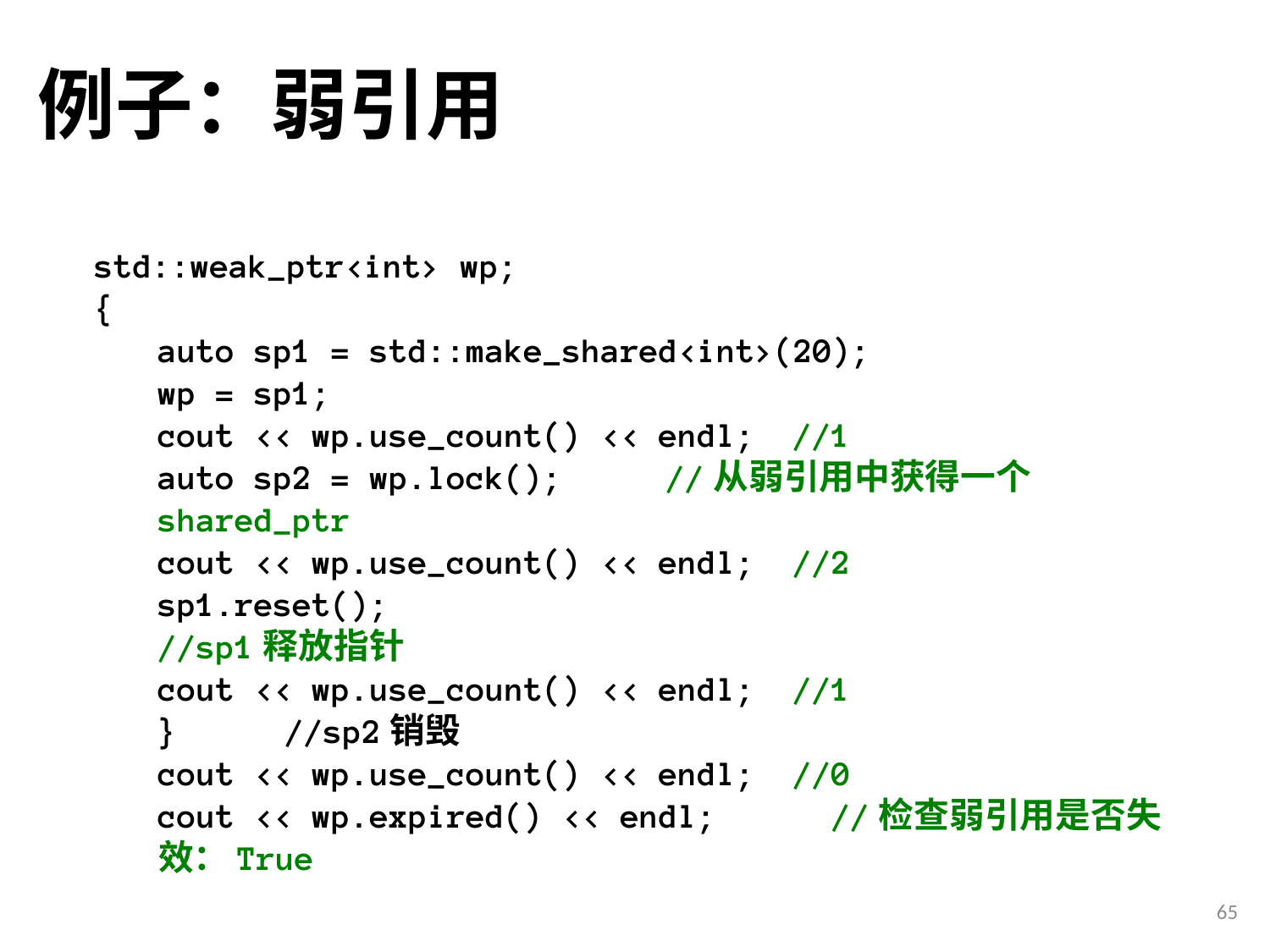

# 例子：弱引用
std::weak_ptr<int> wp;
{
auto sp1 = std::make_shared<int>(20);
wp = sp1;
cout << wp.use_count() << endl;	//1
auto sp2 = wp.lock();	//从弱引用中获得一个shared_ptr
cout << wp.use_count() << endl;	//2
sp1.reset();							//sp1释放指针
cout << wp.use_count() << endl;	//1
}	//sp2销毁
cout << wp.use_count() << endl;	//0
cout << wp.expired() << endl;	  //检查弱引用是否失效：True
65